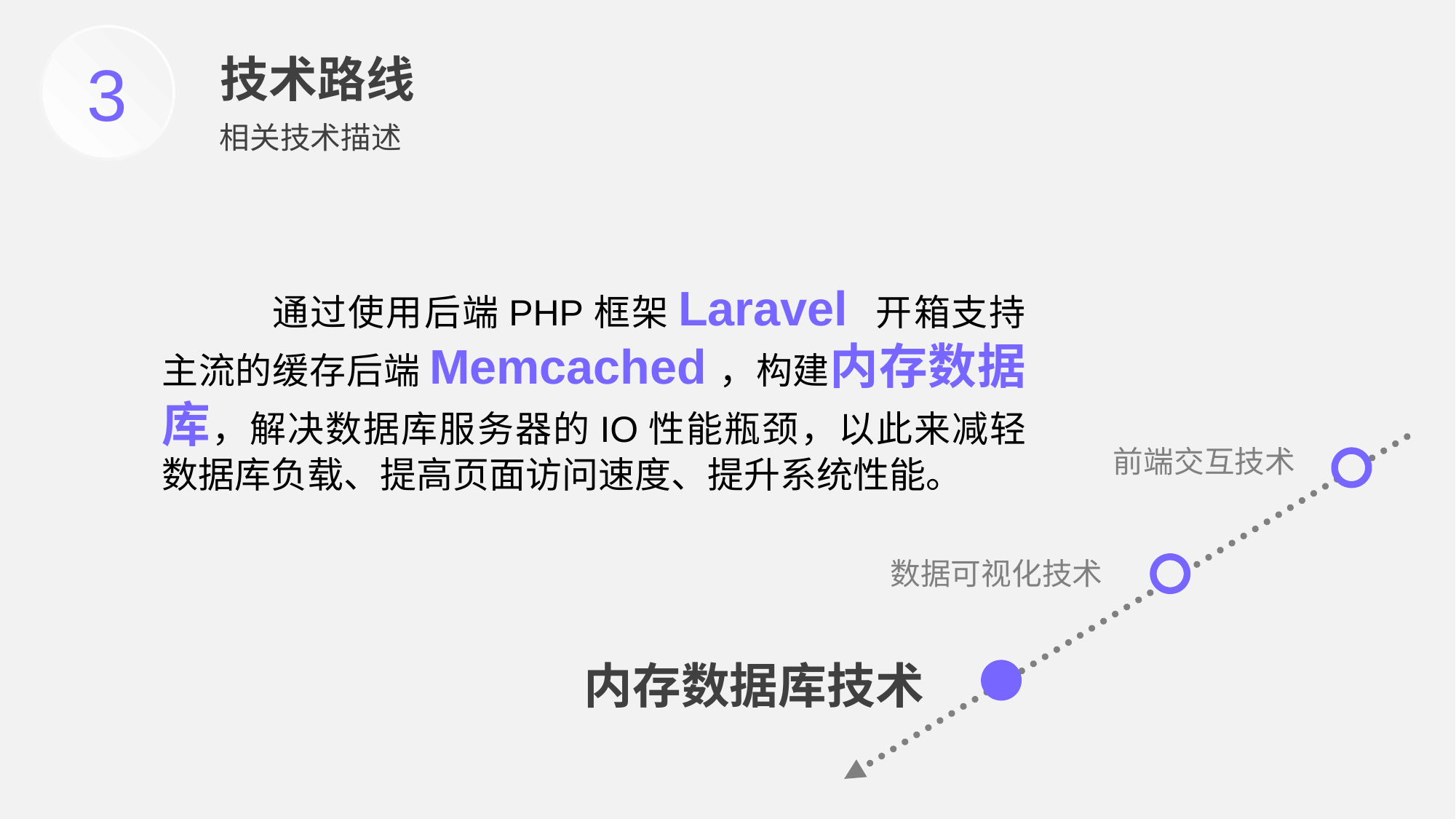

3
技术路线
相关技术描述
	通过使用后端PHP框架Laravel 开箱支持主流的缓存后端Memcached，构建内存数据库，解决数据库服务器的IO性能瓶颈，以此来减轻数据库负载、提高页面访问速度、提升系统性能。
前端交互技术

数据可视化技术

内存数据库技术